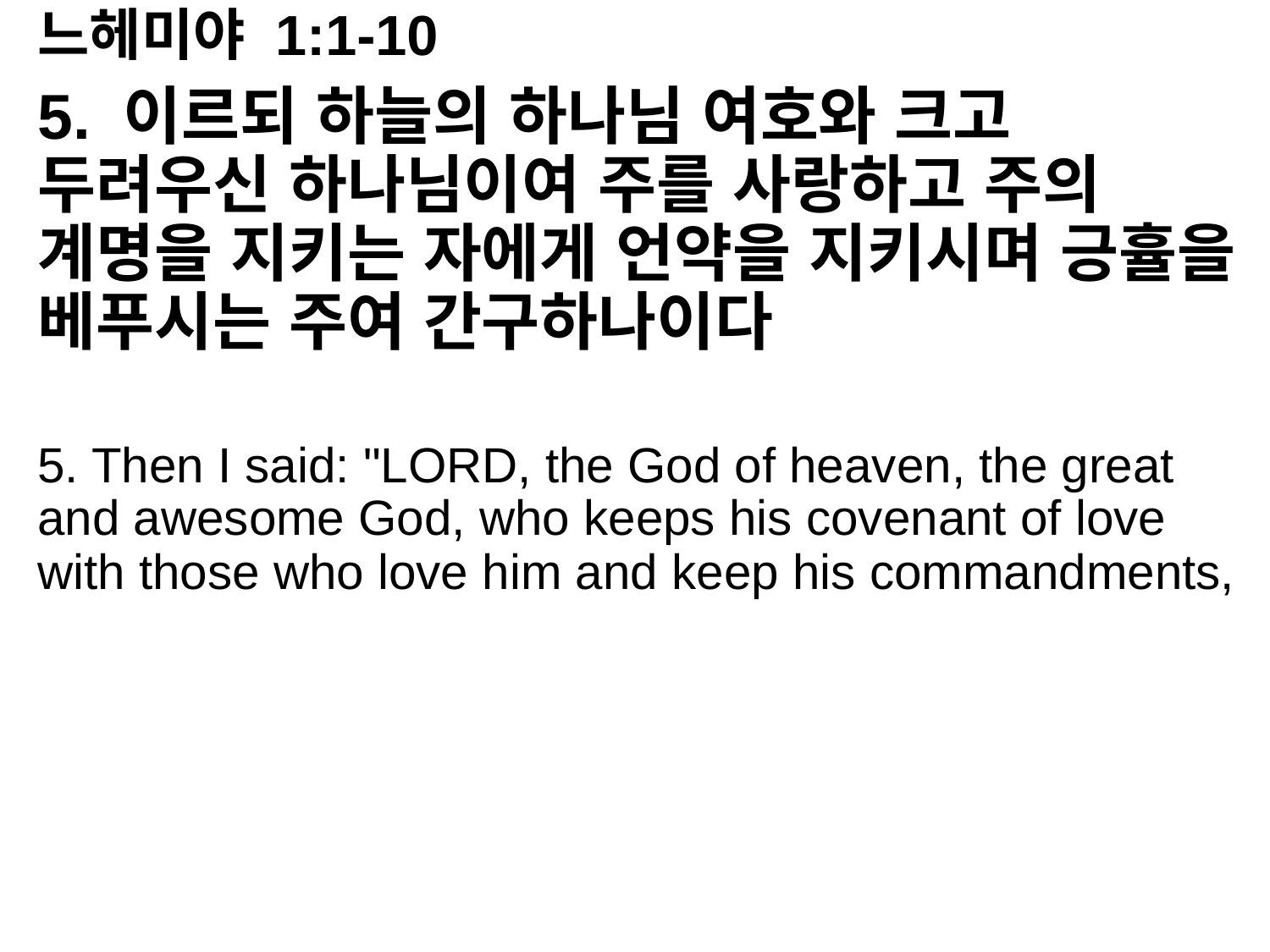

느헤미야 1:1-10
5. 이르되 하늘의 하나님 여호와 크고 두려우신 하나님이여 주를 사랑하고 주의 계명을 지키는 자에게 언약을 지키시며 긍휼을 베푸시는 주여 간구하나이다

5. Then I said: "LORD, the God of heaven, the great and awesome God, who keeps his covenant of love with those who love him and keep his commandments,